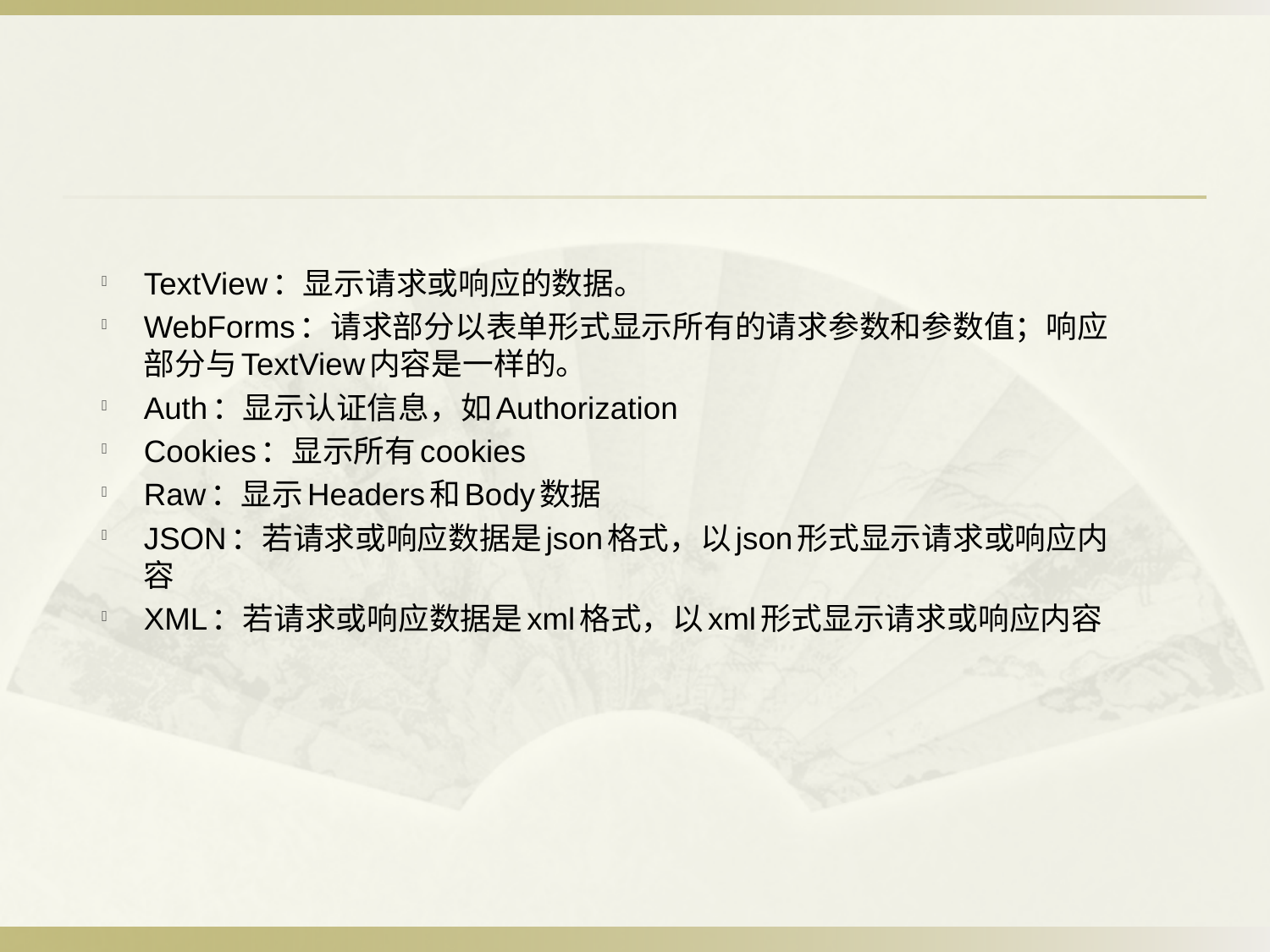

#
TextView：显示请求或响应的数据。
WebForms：请求部分以表单形式显示所有的请求参数和参数值；响应部分与TextView内容是一样的。
Auth：显示认证信息，如Authorization
Cookies：显示所有cookies
Raw：显示Headers和Body数据
JSON：若请求或响应数据是json格式，以json形式显示请求或响应内容
XML：若请求或响应数据是xml格式，以xml形式显示请求或响应内容